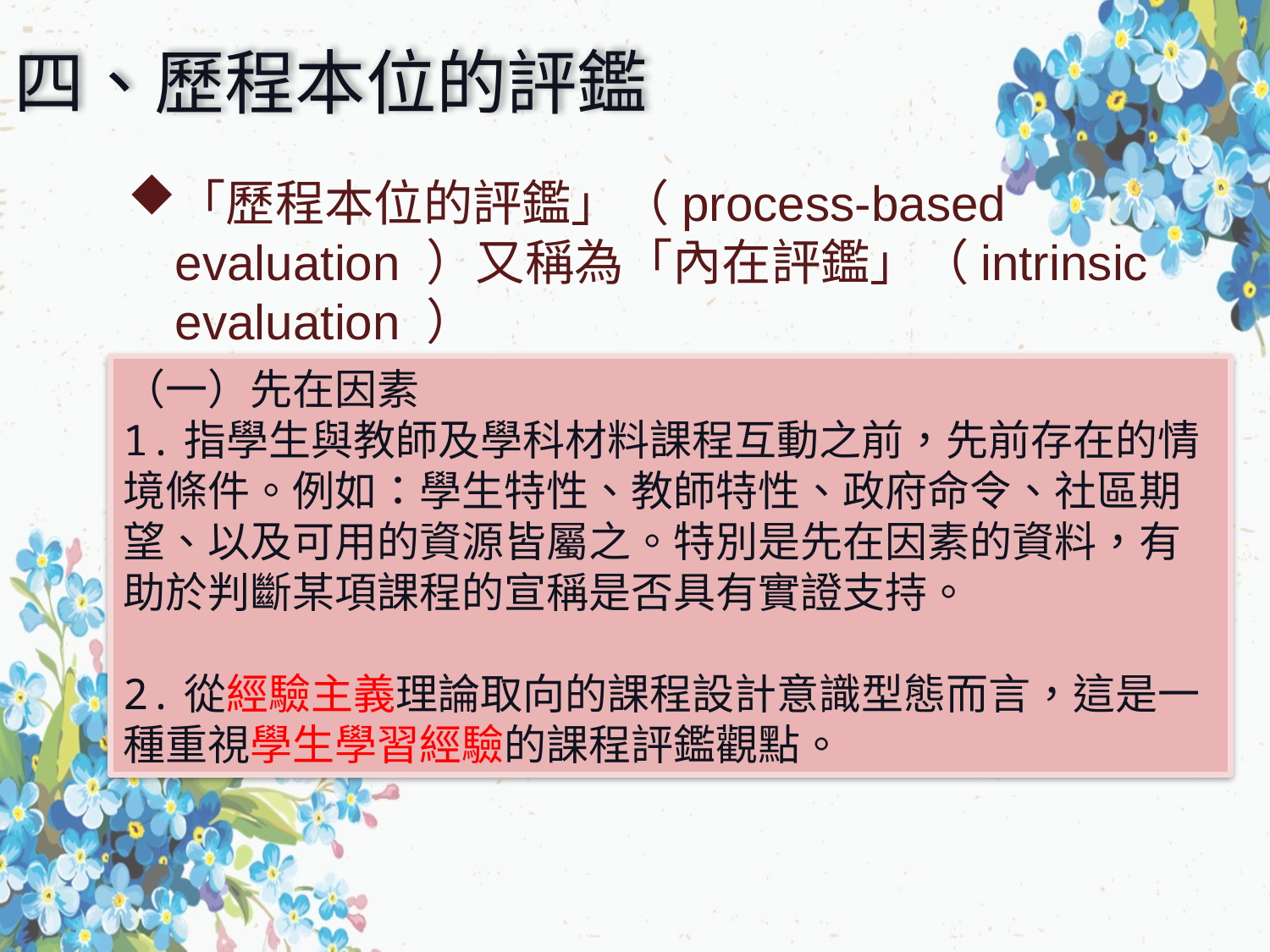

# 四、歷程本位的評鑑
「歷程本位的評鑑」（process-based evaluation ）又稱為「內在評鑑」（intrinsic evaluation ）
（一）先在因素
1.指學生與教師及學科材料課程互動之前，先前存在的情境條件。例如：學生特性、教師特性、政府命令、社區期望、以及可用的資源皆屬之。特別是先在因素的資料，有助於判斷某項課程的宣稱是否具有實證支持。

2.從經驗主義理論取向的課程設計意識型態而言，這是一種重視學生學習經驗的課程評鑑觀點。
是以課程評鑑為工具，用來說明課程目標、內容、教師訓練的要求。
與經驗主義理論取向與教學專業理論取向的課程設計意識型態相關，是不同於目標本位的評鑑，更不同於以課程最後結果之結果本位的評鑑。